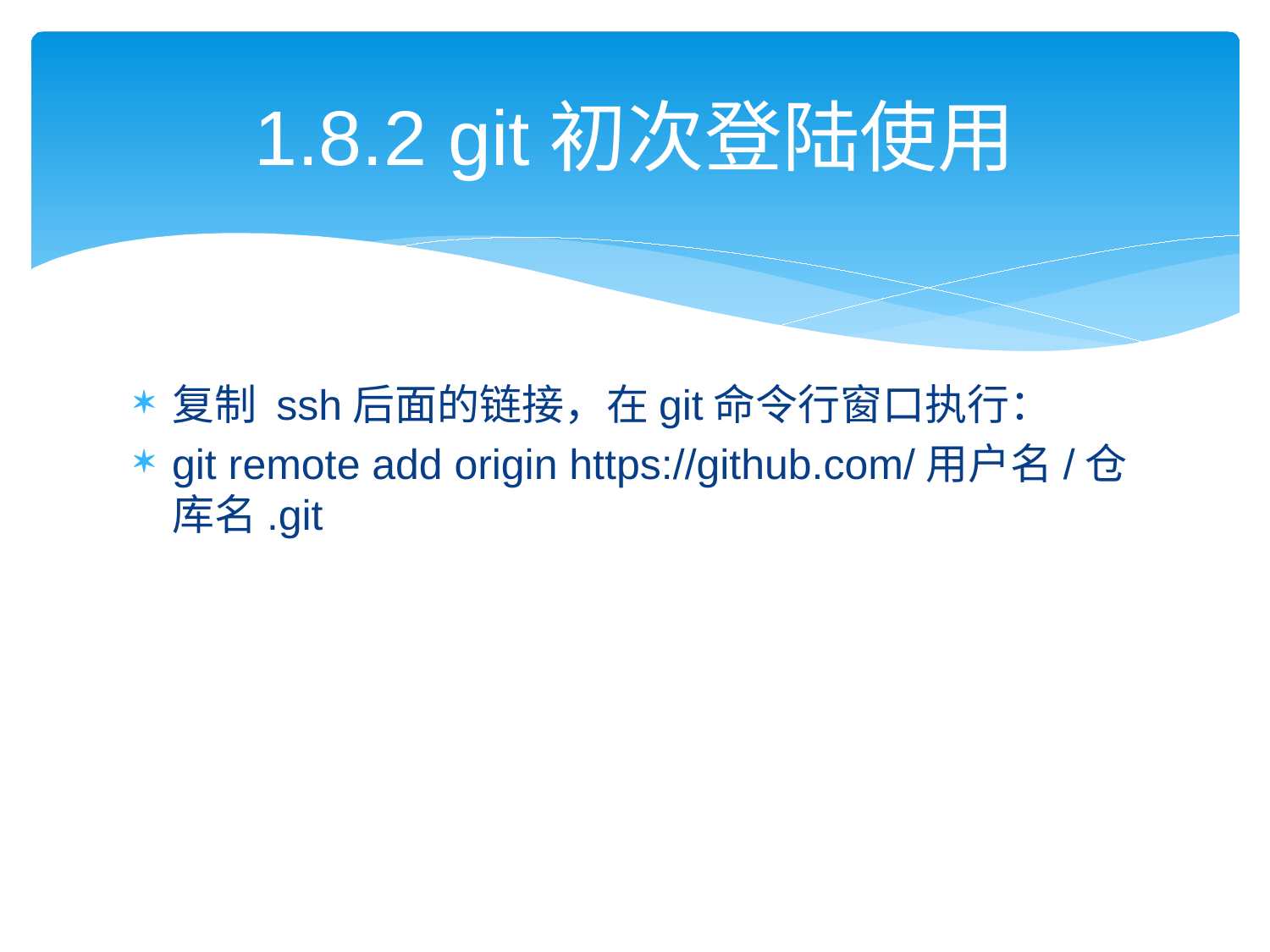

# 1.8.2 git初次登陆使用
复制 ssh后面的链接，在git命令行窗口执行：
git remote add origin https://github.com/用户名/仓库名.git